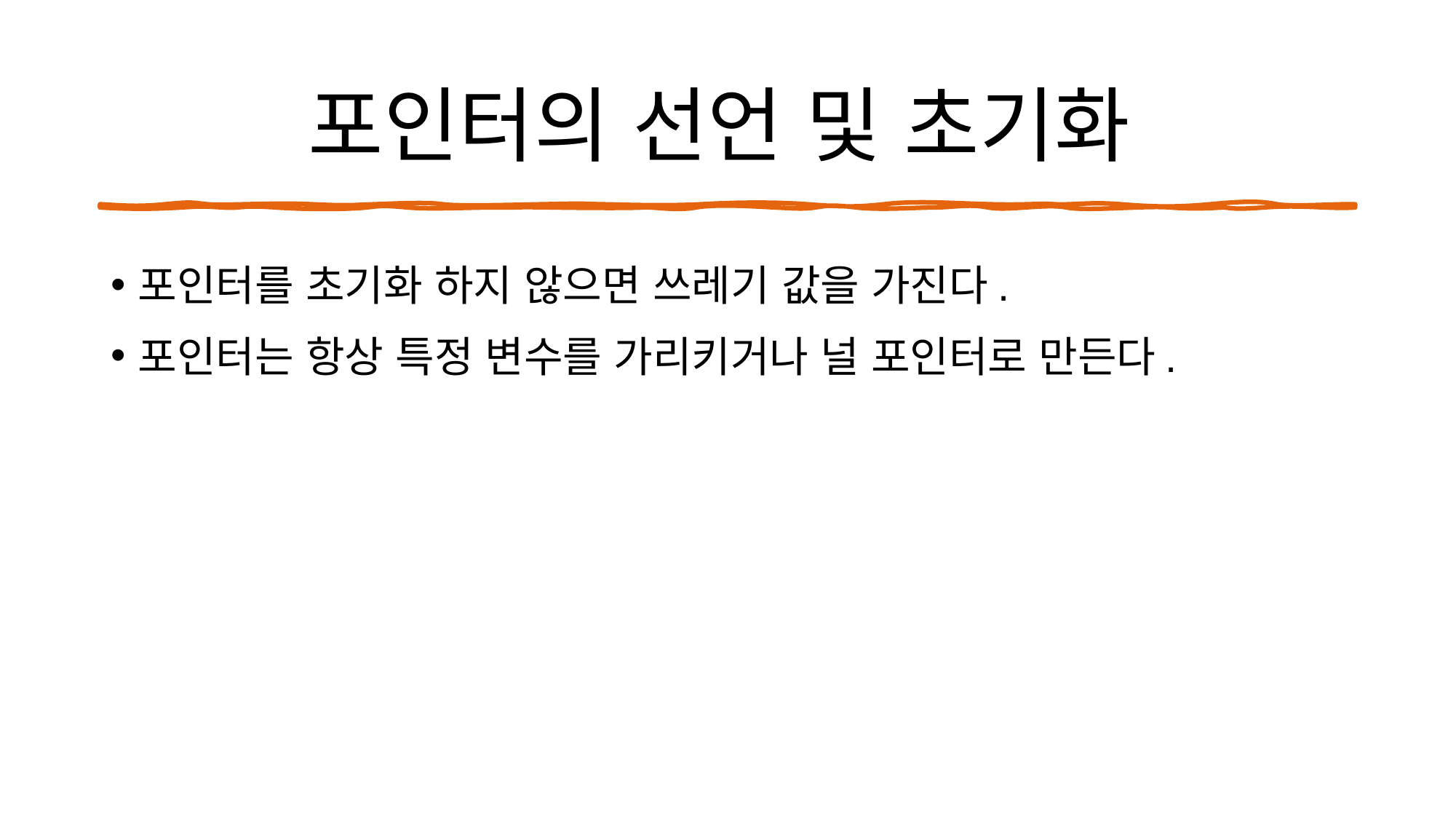

# 포인터의 선언 및 초기화
포인터를 초기화 하지 않으면 쓰레기 값을 가진다.
포인터는 항상 특정 변수를 가리키거나 널 포인터로 만든다.